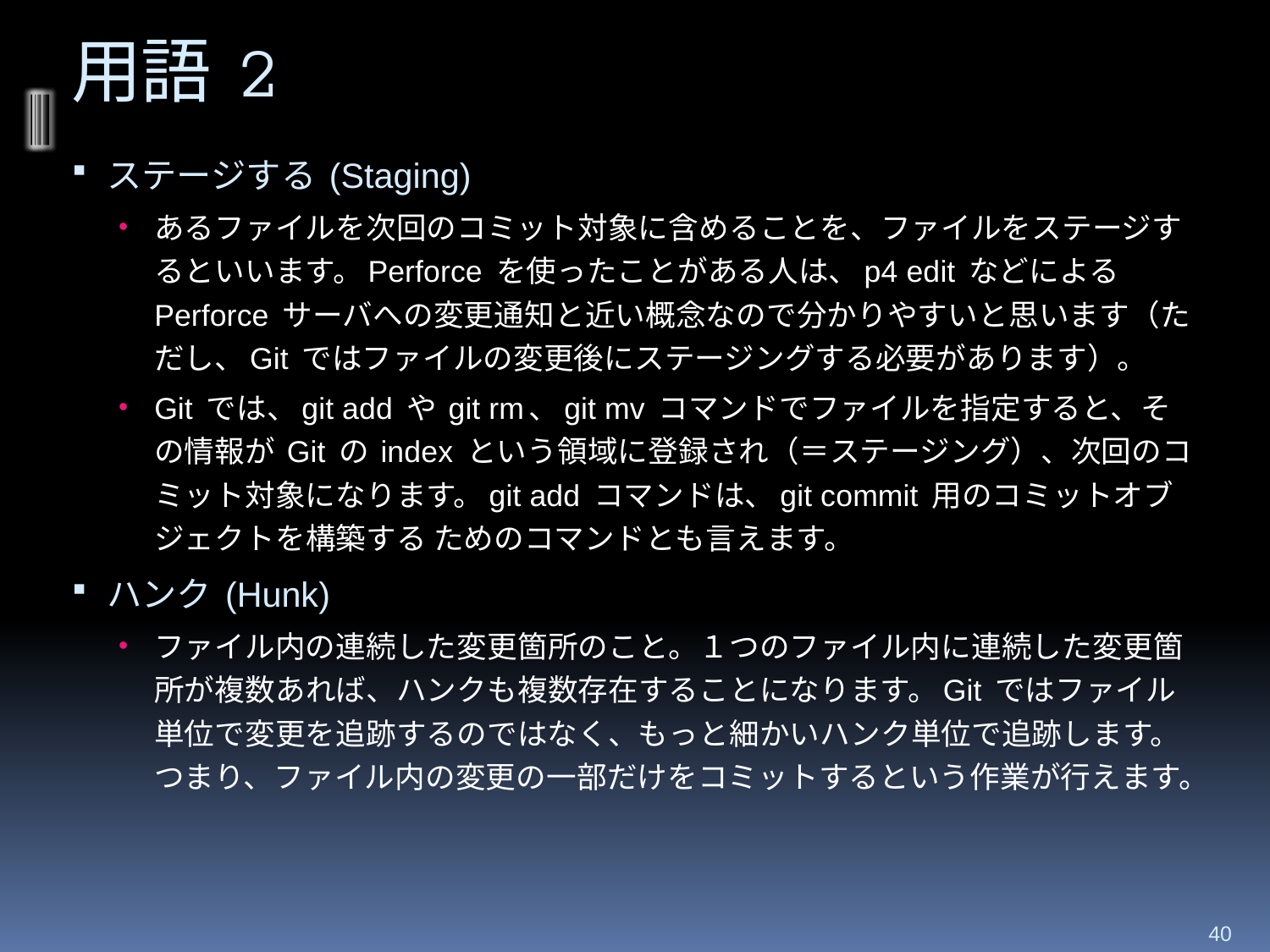

# 用語 2
ステージする (Staging)
あるファイルを次回のコミット対象に含めることを、ファイルをステージするといいます。Perforce を使ったことがある人は、p4 edit などによる Perforce サーバへの変更通知と近い概念なので分かりやすいと思います（ただし、Git ではファイルの変更後にステージングする必要があります）。
Git では、git add や git rm、git mv コマンドでファイルを指定すると、その情報が Git の index という領域に登録され（＝ステージング）、次回のコミット対象になります。git add コマンドは、git commit 用のコミットオブジェクトを構築する ためのコマンドとも言えます。
ハンク (Hunk)
ファイル内の連続した変更箇所のこと。１つのファイル内に連続した変更箇所が複数あれば、ハンクも複数存在することになります。Git ではファイル単位で変更を追跡するのではなく、もっと細かいハンク単位で追跡します。つまり、ファイル内の変更の一部だけをコミットするという作業が行えます。
40